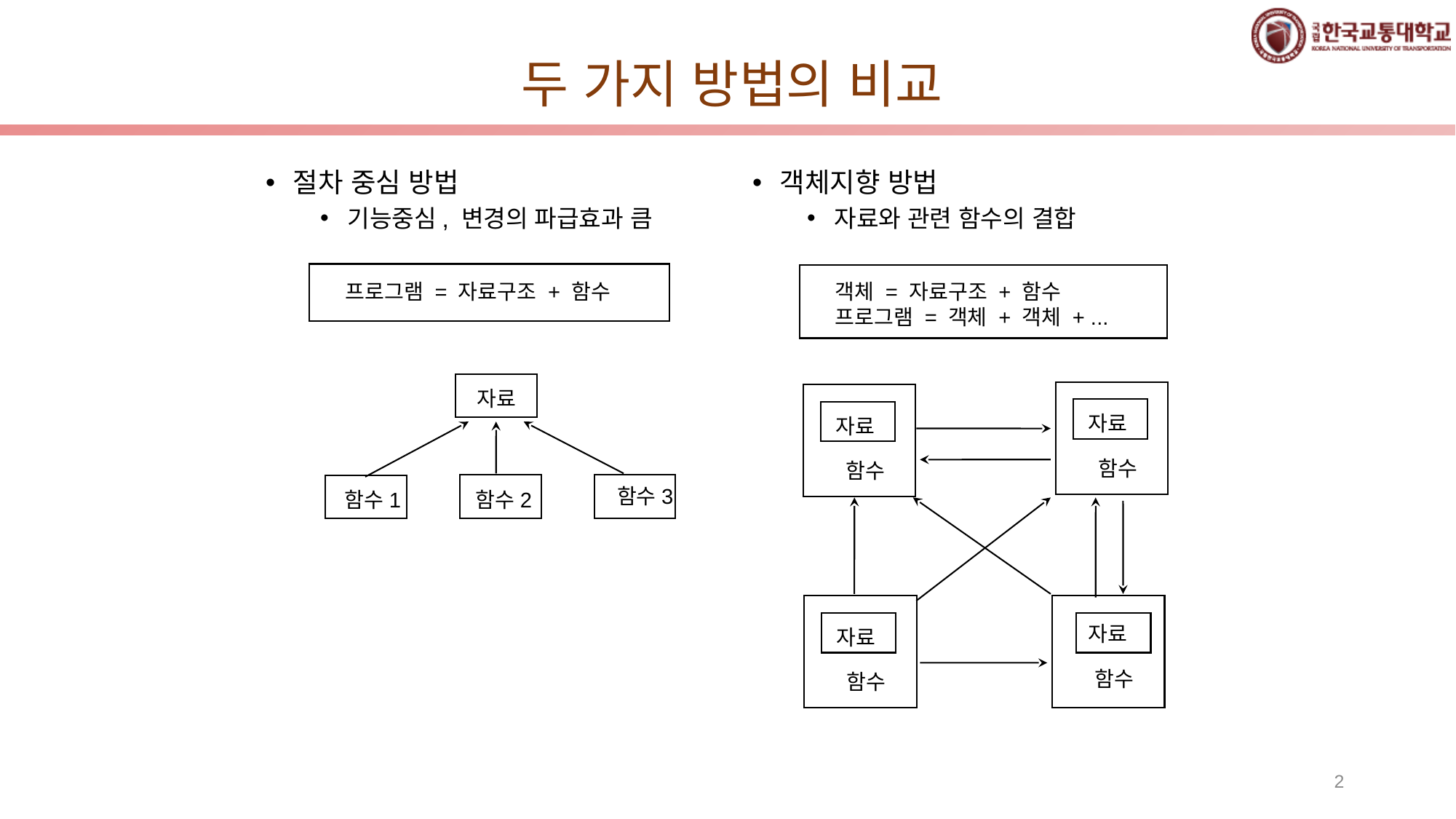

# 두 가지 방법의 비교
절차 중심 방법
기능중심, 변경의 파급효과 큼
객체지향 방법
자료와 관련 함수의 결합

객체 = 자료구조 + 함수
프로그램 = 객체 + 객체 + ...
프로그램 = 자료구조 + 함수

자료

자료
자료

함수
함수

함수3
함수1
함수2

자료
자료
함수

함수
2